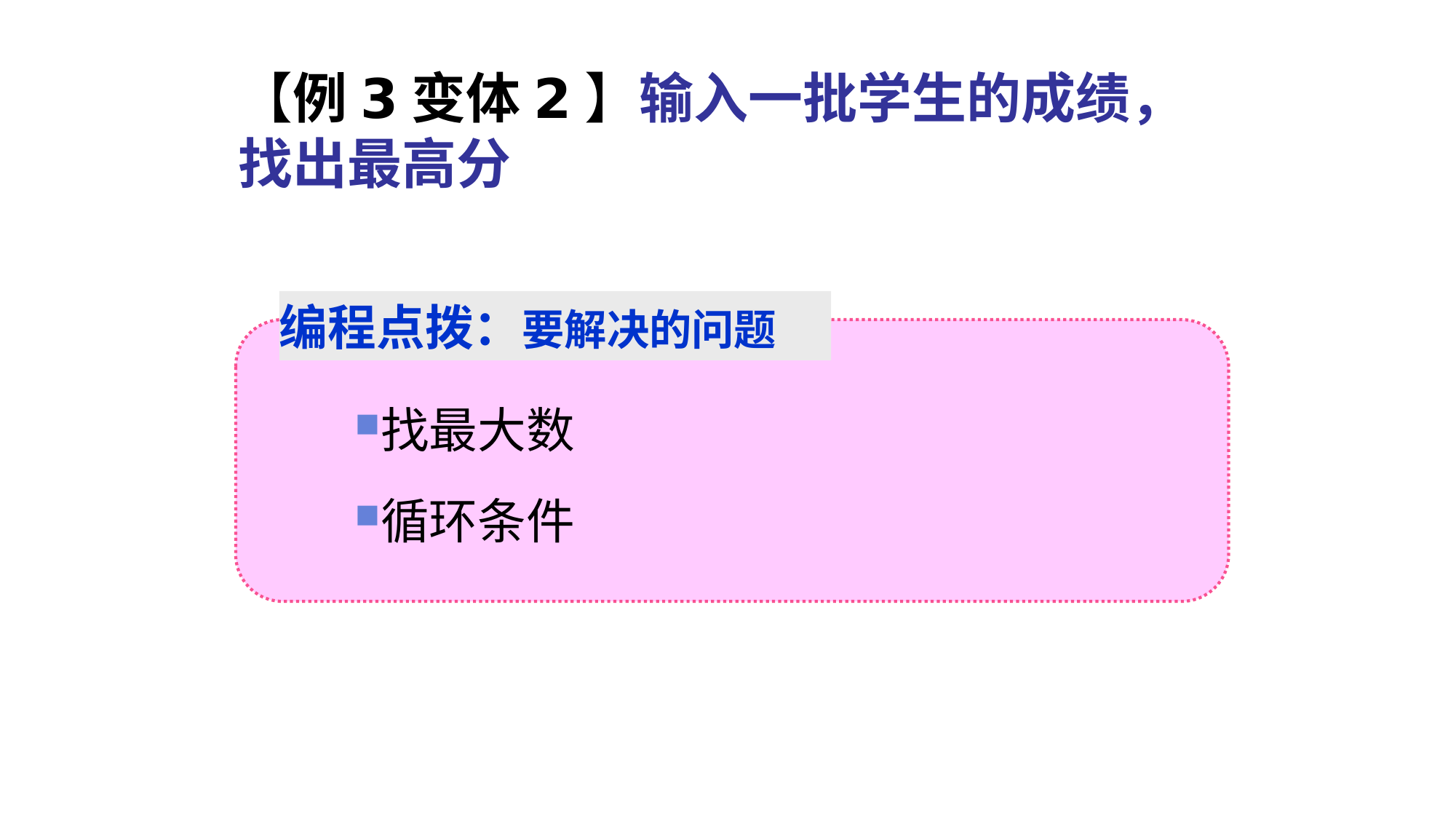

# 【例3变体2】输入一批学生的成绩，找出最高分
编程点拨：要解决的问题

找最大数
循环条件